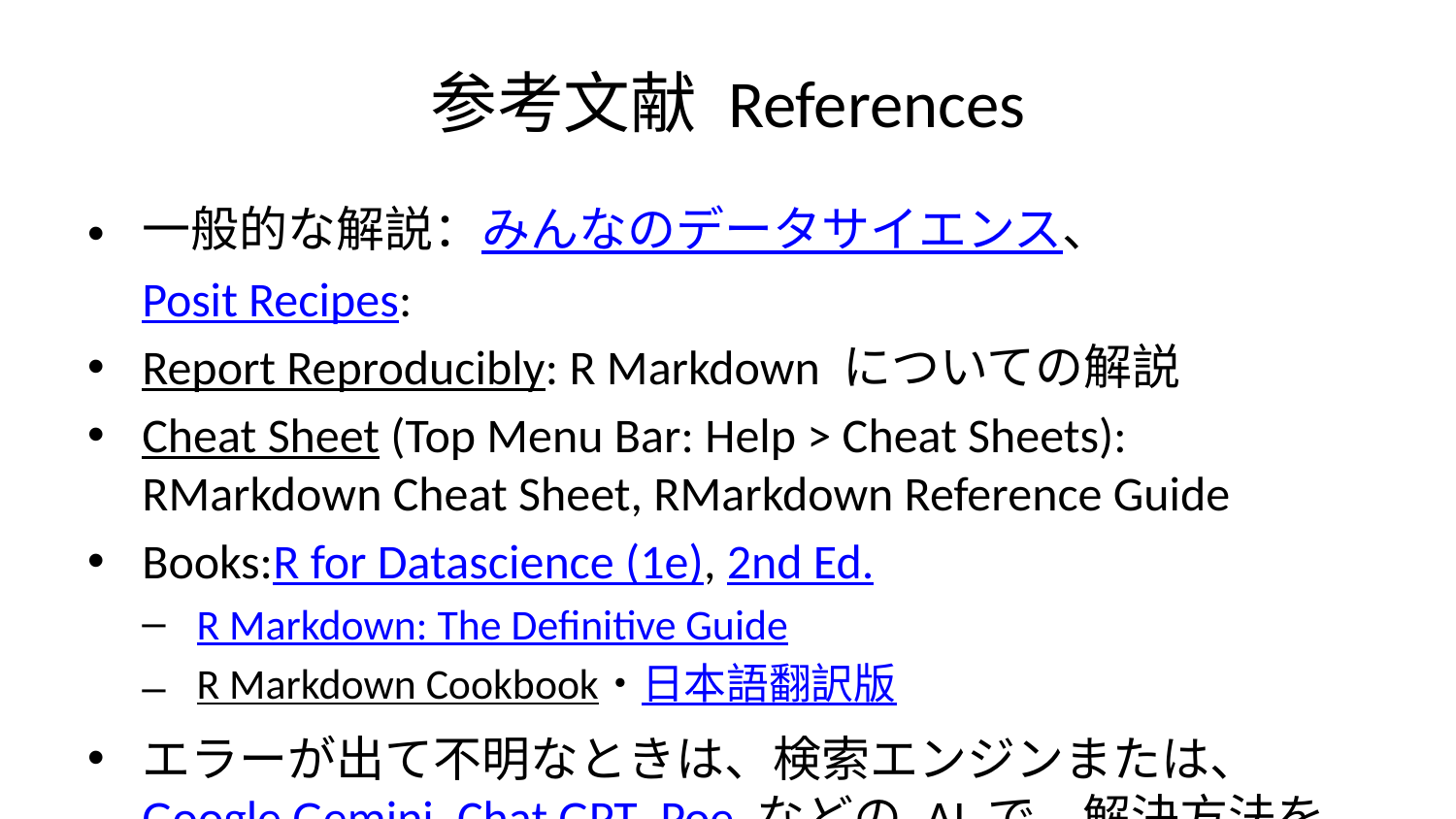

# 参考文献 References
一般的な解説：みんなのデータサイエンス、Posit Recipes:
Report Reproducibly: R Markdown についての解説
Cheat Sheet (Top Menu Bar: Help > Cheat Sheets): RMarkdown Cheat Sheet, RMarkdown Reference Guide
Books:R for Datascience (1e), 2nd Ed.
R Markdown: The Definitive Guide
R Markdown Cookbook・日本語翻訳版
エラーが出て不明なときは、検索エンジンまたは、Google Gemini, Chat GPT, Poe などの AI で、解決方法を探してください。このときに、Console で、Sys.setenv(LANG = "en") として、英語のエラーメッセージを得ておいた方が、解決方法が見つかりやすくなります。戻す時は、Sys.setenv(LANG = "ja").